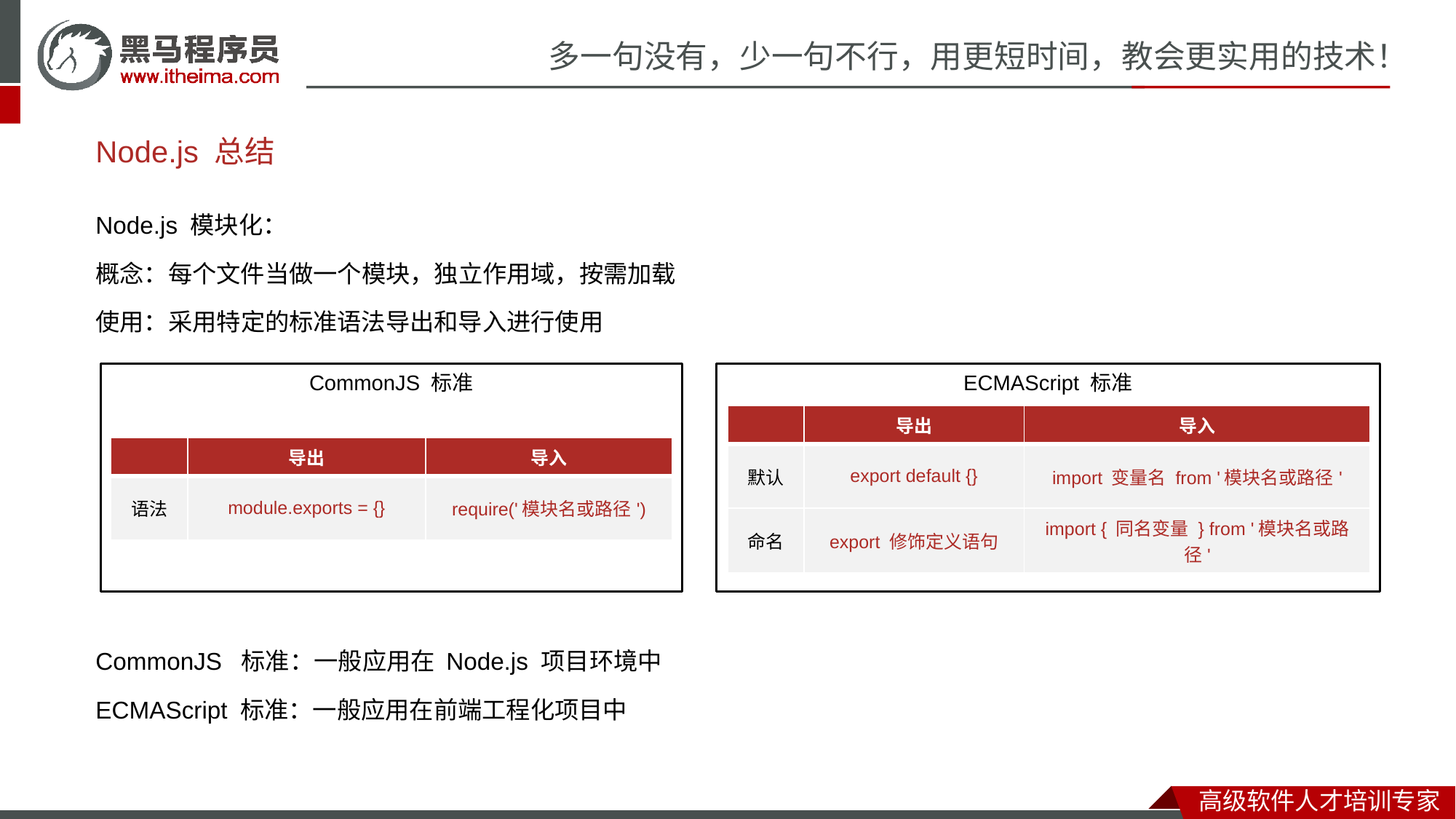

# Node.js 总结
Node.js 模块化：
概念：每个文件当做一个模块，独立作用域，按需加载
使用：采用特定的标准语法导出和导入进行使用

CommonJS  标准：一般应用在 Node.js 项目环境中
ECMAScript 标准：一般应用在前端工程化项目中
CommonJS 标准
ECMAScript 标准
|  | 导出 | 导入 |
| --- | --- | --- |
| 默认 | export default {} | import 变量名 from '模块名或路径' |
| 命名 | export 修饰定义语句 | import { 同名变量 } from '模块名或路径' |
|  | 导出 | 导入 |
| --- | --- | --- |
| 语法 | module.exports = {} | require('模块名或路径') |